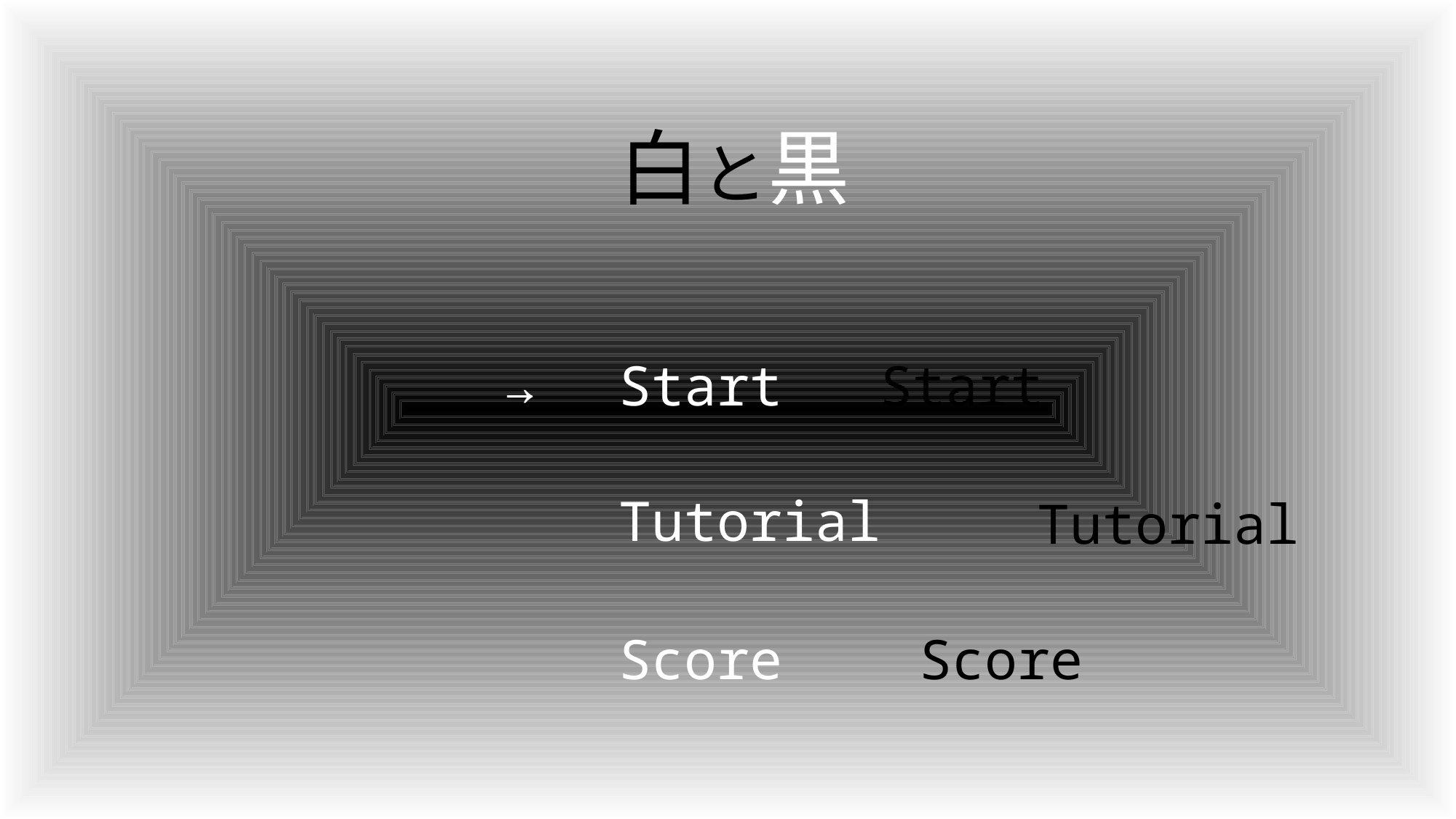

白と黒
→
Start
Start
Tutorial
Tutorial
Score
Score